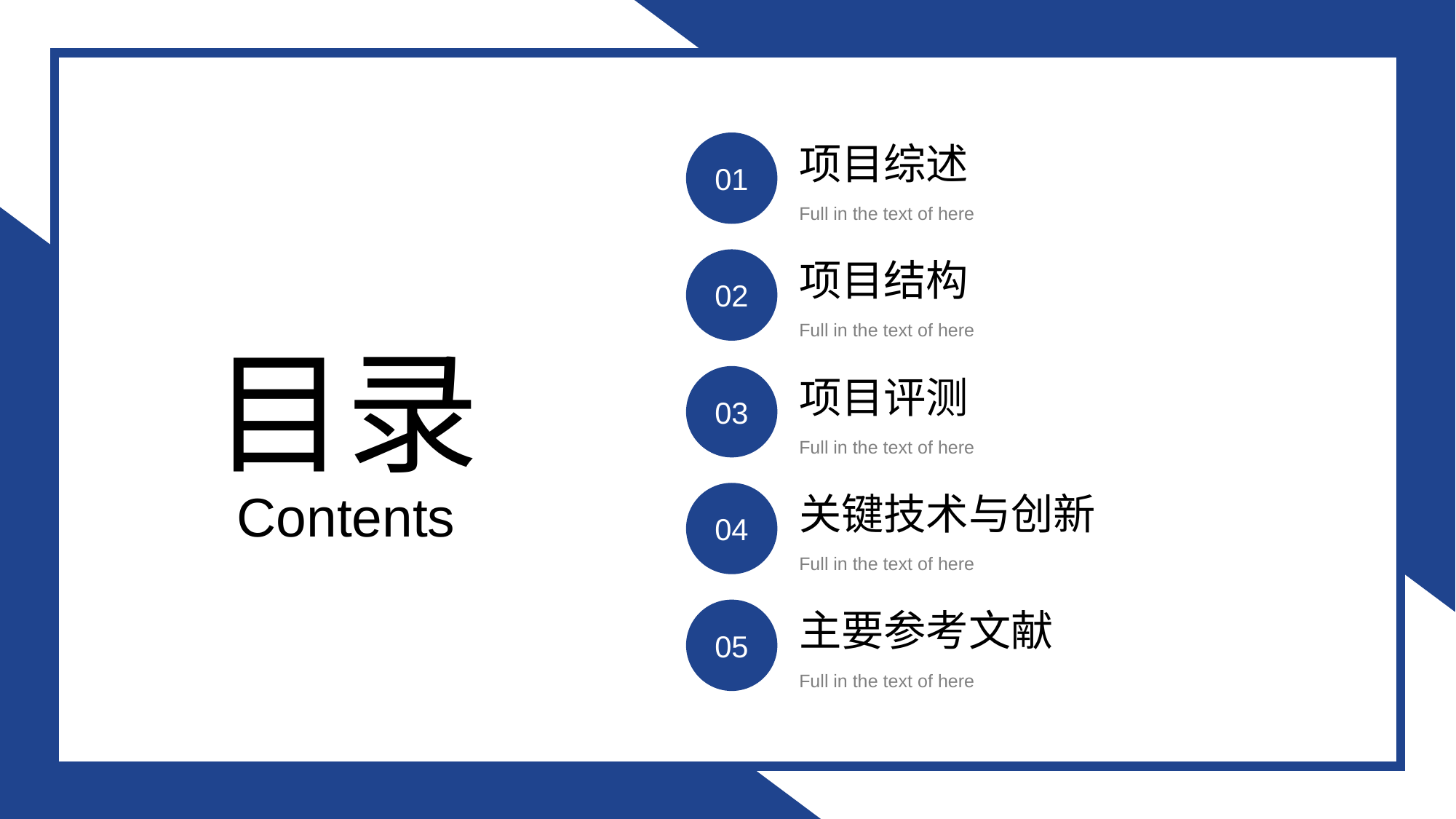

项目综述
Full in the text of here
01
项目结构
Full in the text of here
02
目录
Contents
项目评测
Full in the text of here
03
关键技术与创新
Full in the text of here
04
主要参考文献
Full in the text of here
05